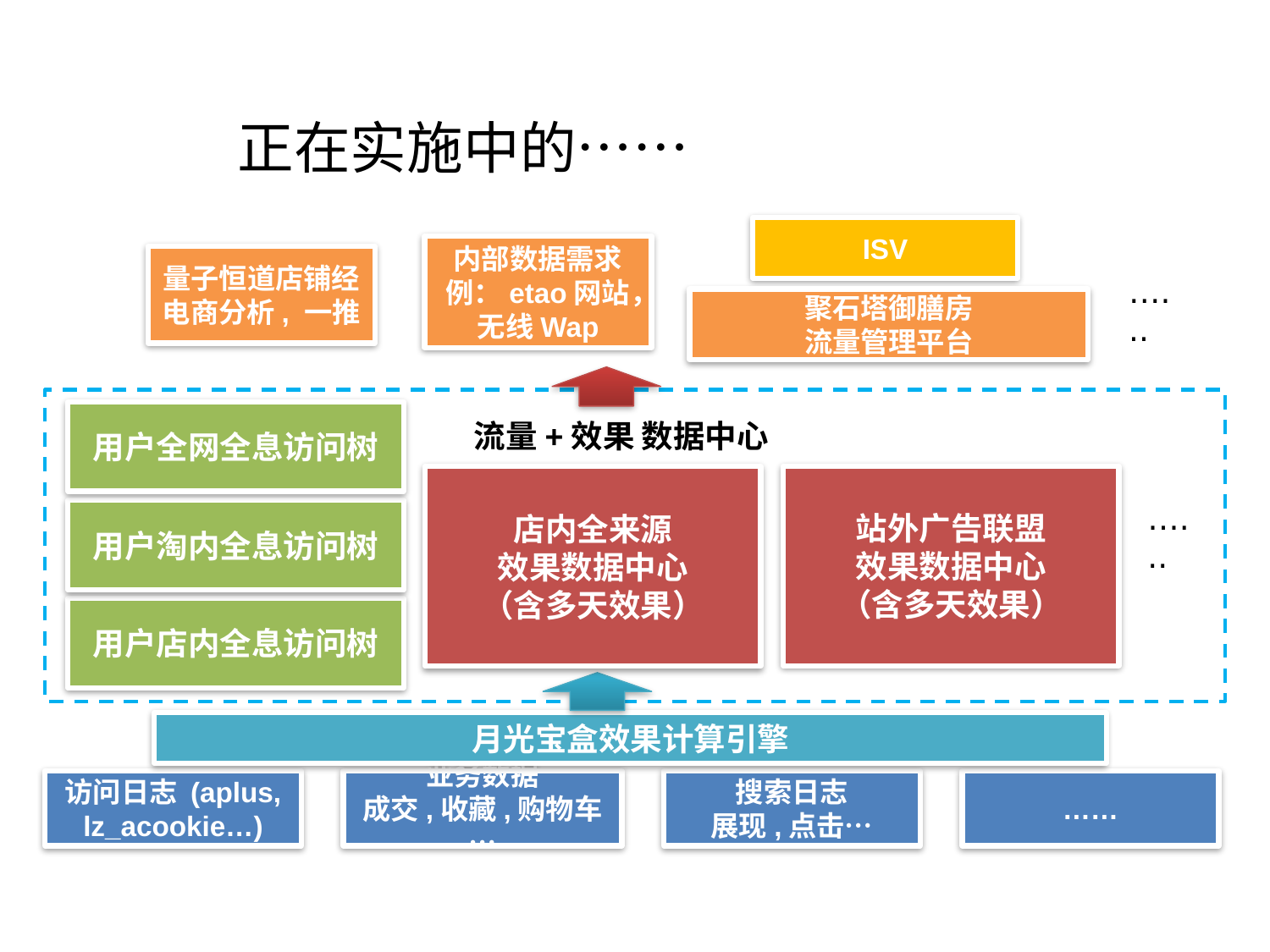

正在实施中的……
ISV
内部数据需求
例：etao网站，无线Wap
量子恒道店铺经
电商分析, 一推
…...
聚石塔御膳房
流量管理平台

用户全网全息访问树
流量+效果 数据中心
站外广告联盟
效果数据中心
（含多天效果）
店内全来源
效果数据中心
（含多天效果）
…...
用户淘内全息访问树
用户店内全息访问树

月光宝盒效果计算引擎
访问日志 (aplus,
lz_acookie…)
业务数据
成交,收藏,购物车…
搜索日志
展现,点击…
……